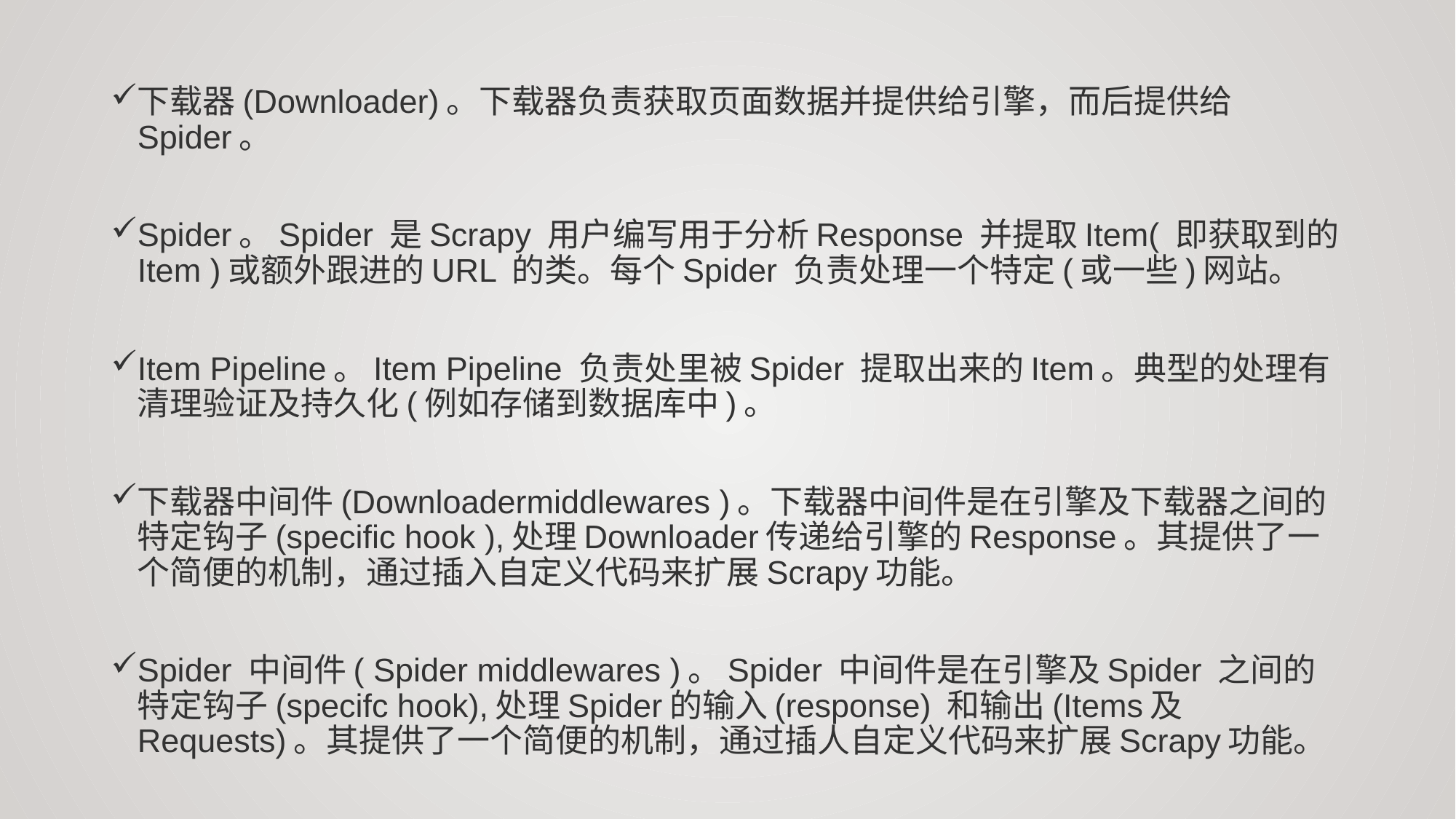

下载器(Downloader)。下载器负责获取页面数据并提供给引擎，而后提供给Spider。

Spider。Spider 是Scrapy 用户编写用于分析Response 并提取Item( 即获取到的Item )或额外跟进的URL 的类。每个Spider 负责处理一个特定(或一些)网站。

Item Pipeline。Item Pipeline 负责处里被Spider 提取出来的Item。典型的处理有清理验证及持久化(例如存储到数据库中)。

下载器中间件(Downloadermiddlewares )。下载器中间件是在引擎及下载器之间的特定钩子(specific hook ),处理Downloader传递给引擎的Response。其提供了一个简便的机制，通过插入自定义代码来扩展Scrapy功能。

Spider 中间件( Spider middlewares )。Spider 中间件是在引擎及Spider 之间的特定钩子(specifc hook),处理Spider的输入(response) 和输出(Items及Requests)。其提供了一个简便的机制，通过插人自定义代码来扩展Scrapy功能。